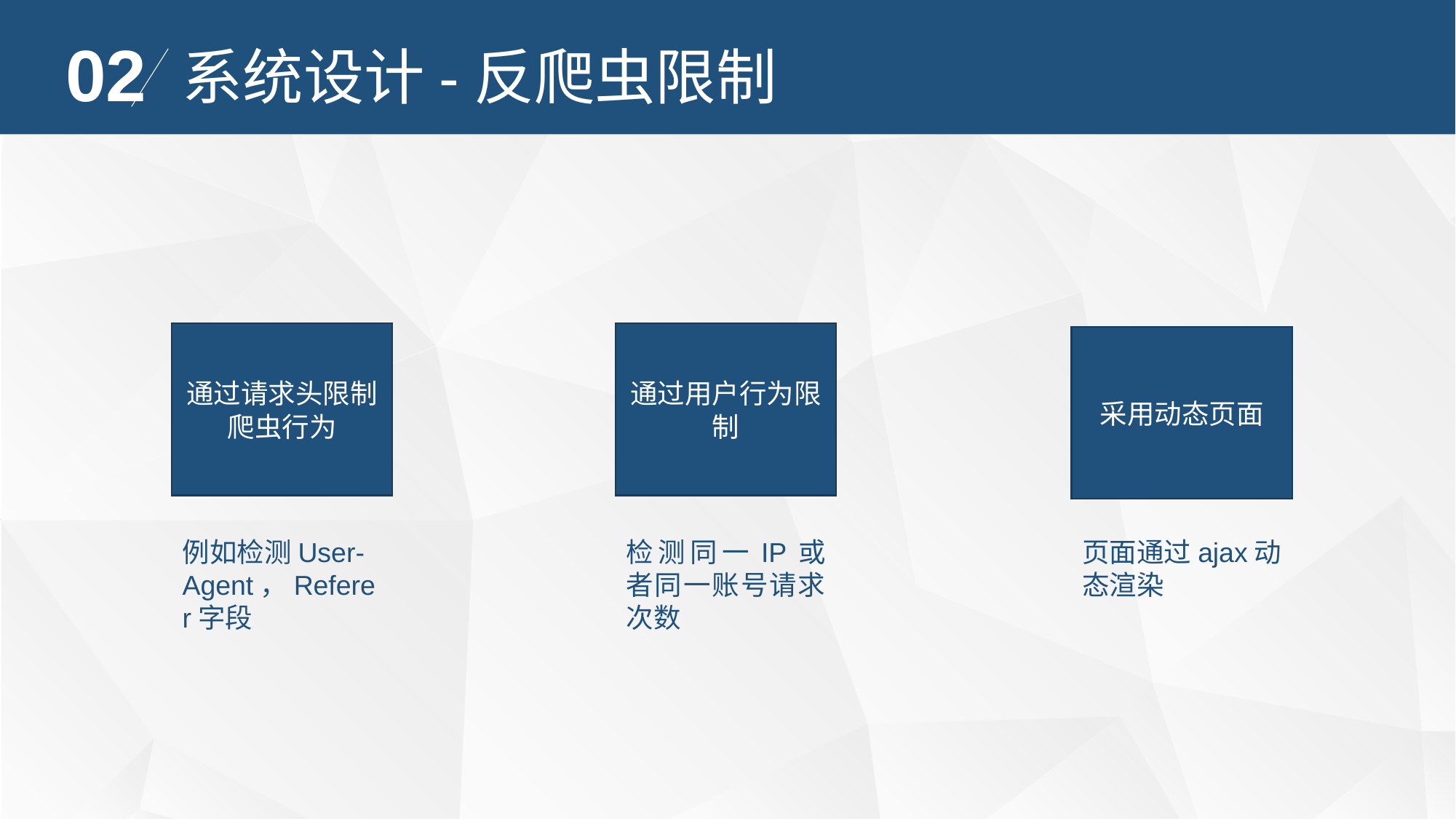

02
系统设计-反爬虫限制
通过请求头限制爬虫行为
通过用户行为限制
采用动态页面
例如检测User-Agent，Referer字段
检测同一IP或者同一账号请求次数
页面通过ajax动态渲染